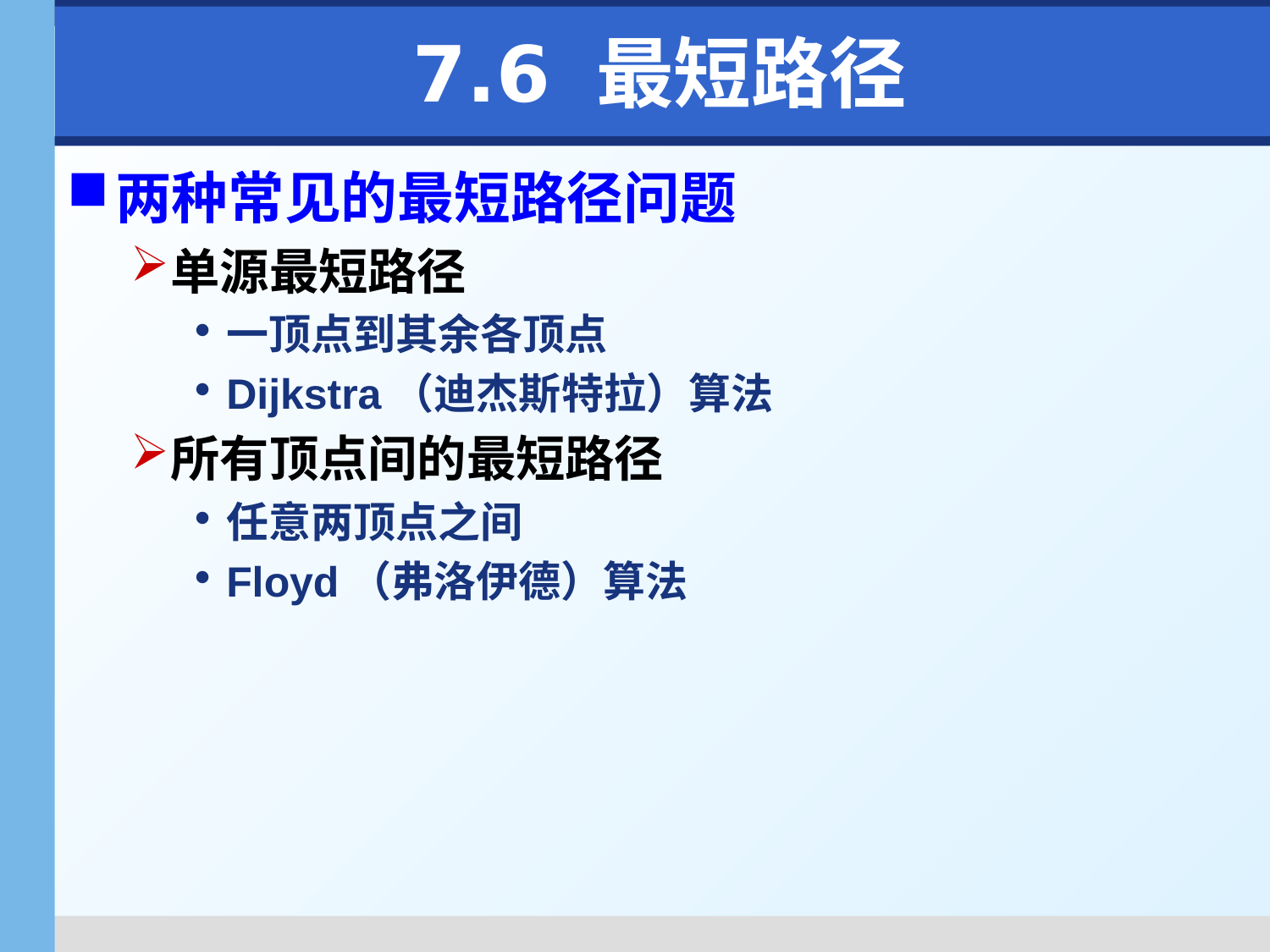

# 7.6 最短路径
两种常见的最短路径问题
单源最短路径
一顶点到其余各顶点
Dijkstra（迪杰斯特拉）算法
所有顶点间的最短路径
任意两顶点之间
Floyd（弗洛伊德）算法